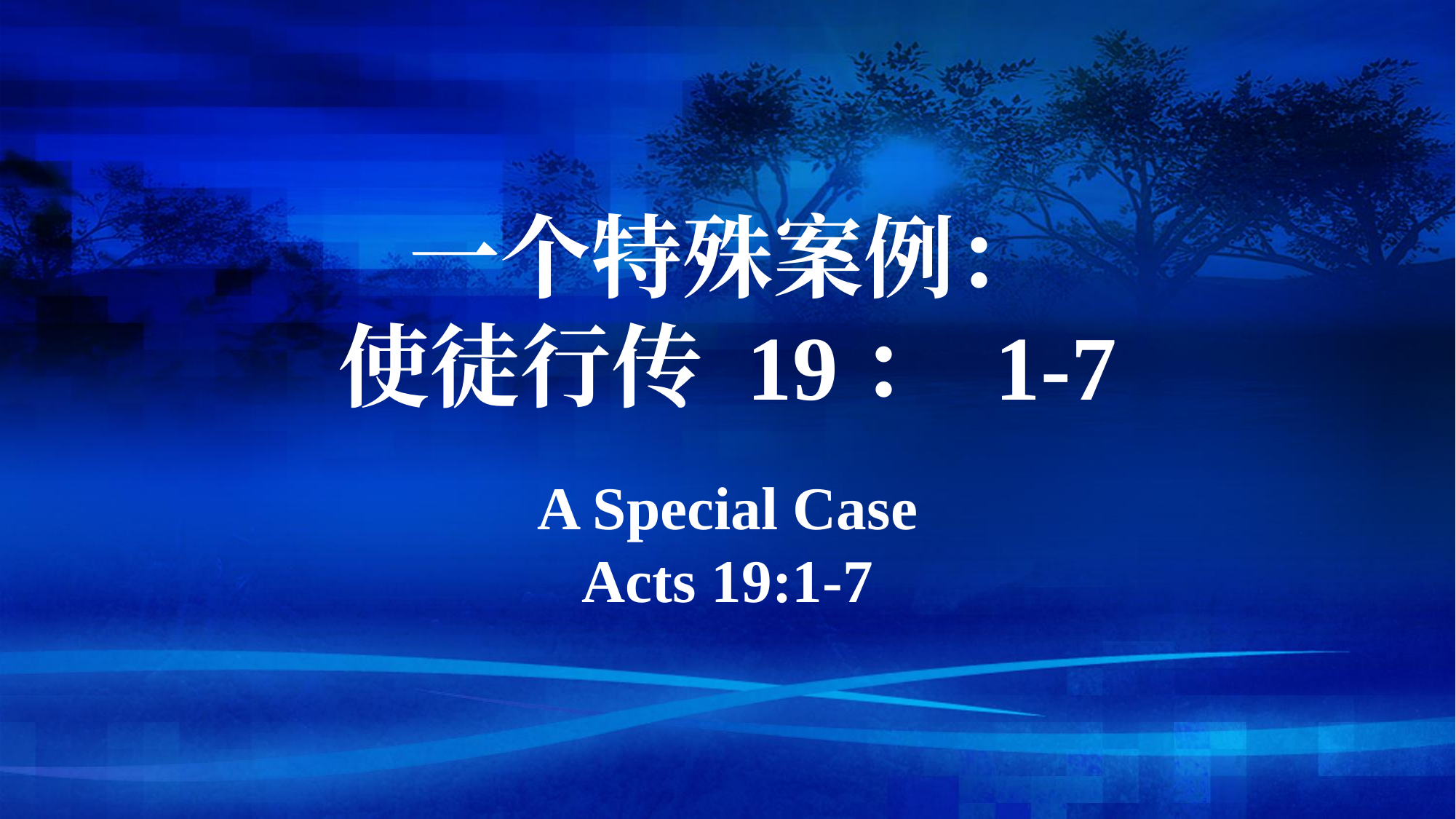

一个特殊案例：
使徒行传 19： 1-7

A Special Case
Acts 19:1-7